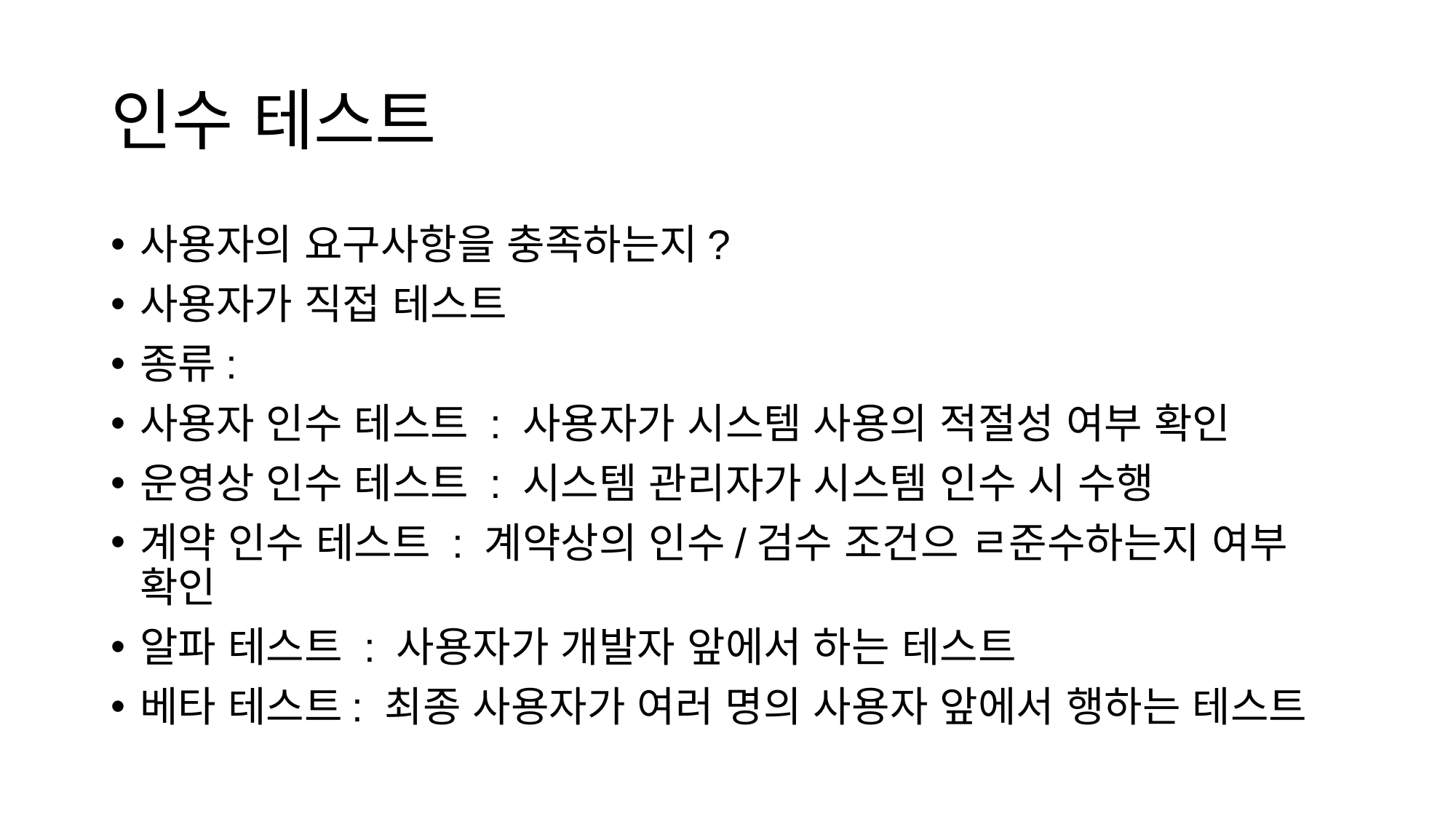

# 인수 테스트
사용자의 요구사항을 충족하는지?
사용자가 직접 테스트
종류:
사용자 인수 테스트 : 사용자가 시스템 사용의 적절성 여부 확인
운영상 인수 테스트 : 시스템 관리자가 시스템 인수 시 수행
계약 인수 테스트 : 계약상의 인수/검수 조건으 ㄹ준수하는지 여부 확인
알파 테스트 : 사용자가 개발자 앞에서 하는 테스트
베타 테스트: 최종 사용자가 여러 명의 사용자 앞에서 행하는 테스트